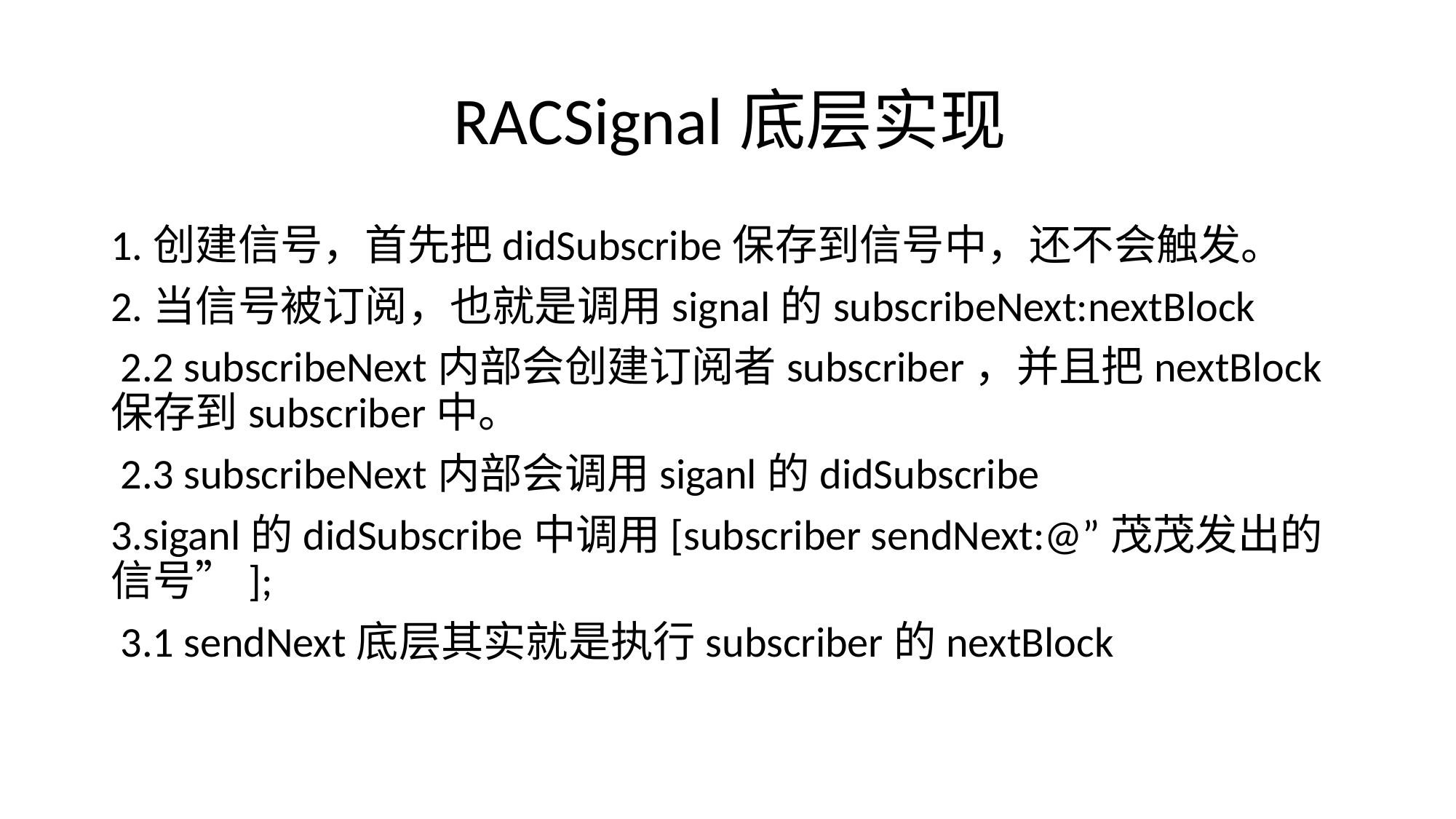

# RACSignal底层实现
1.创建信号，首先把didSubscribe保存到信号中，还不会触发。
2.当信号被订阅，也就是调用signal的subscribeNext:nextBlock
 2.2 subscribeNext内部会创建订阅者subscriber，并且把nextBlock保存到subscriber中。
 2.3 subscribeNext内部会调用siganl的didSubscribe
3.siganl的didSubscribe中调用[subscriber sendNext:@”茂茂发出的信号”];
 3.1 sendNext底层其实就是执行subscriber的nextBlock